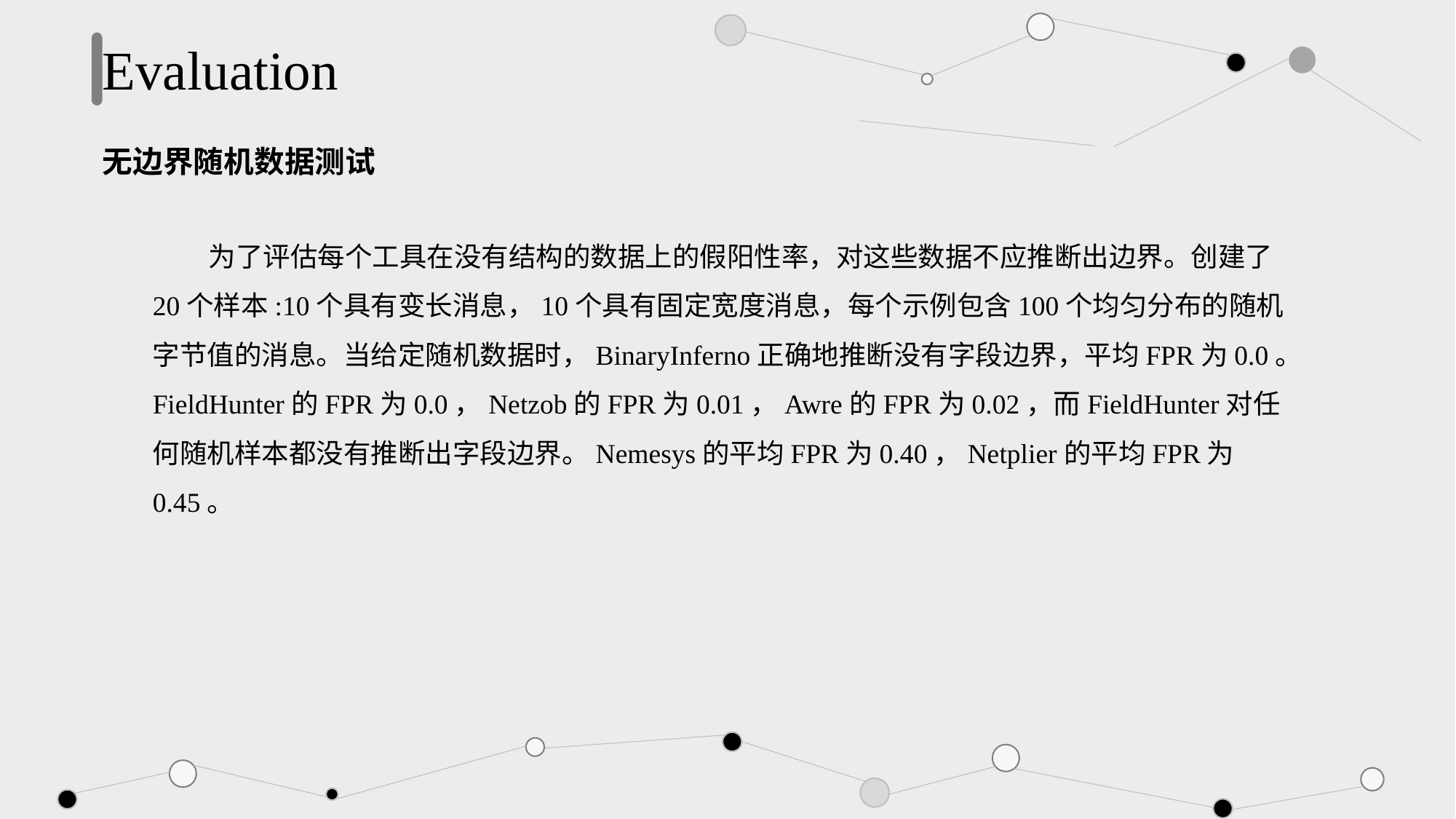

Evaluation

无边界随机数据测试
        为了评估每个工具在没有结构的数据上的假阳性率，对这些数据不应推断出边界。创建了20个样本:10个具有变长消息，10个具有固定宽度消息，每个示例包含100个均匀分布的随机字节值的消息。当给定随机数据时，BinaryInferno正确地推断没有字段边界，平均FPR为0.0。FieldHunter的FPR为0.0，Netzob的FPR为0.01，Awre的FPR为0.02，而FieldHunter对任何随机样本都没有推断出字段边界。Nemesys的平均FPR为0.40，Netplier的平均FPR为0.45。